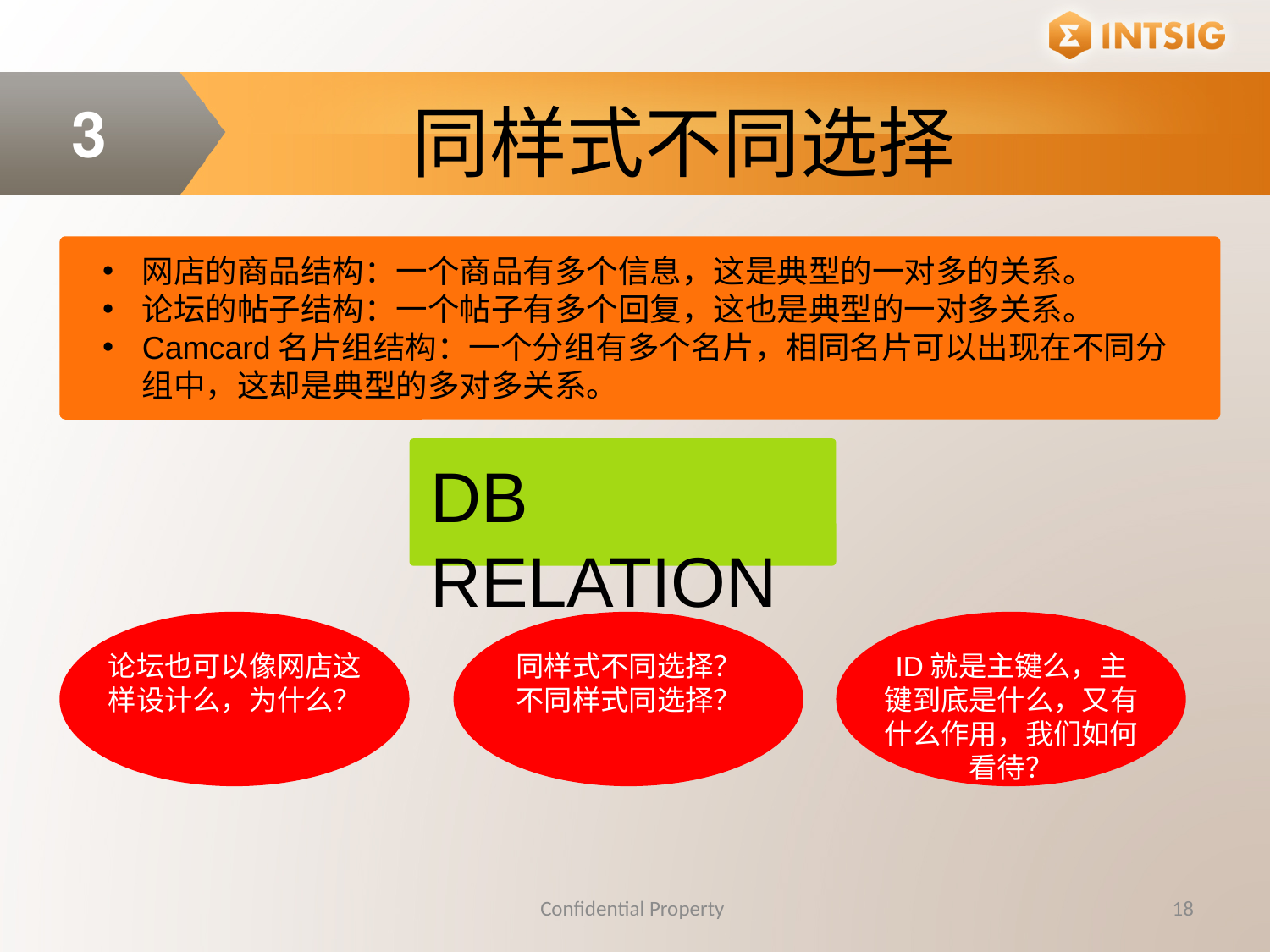

同样式不同选择
3

网店的商品结构：一个商品有多个信息，这是典型的一对多的关系。
论坛的帖子结构：一个帖子有多个回复，这也是典型的一对多关系。
Camcard名片组结构：一个分组有多个名片，相同名片可以出现在不同分组中，这却是典型的多对多关系。

DB RELATION

论坛也可以像网店这样设计么，为什么？
同样式不同选择？
不同样式同选择？
ID就是主键么，主键到底是什么，又有什么作用，我们如何看待？
Confidential Property
18